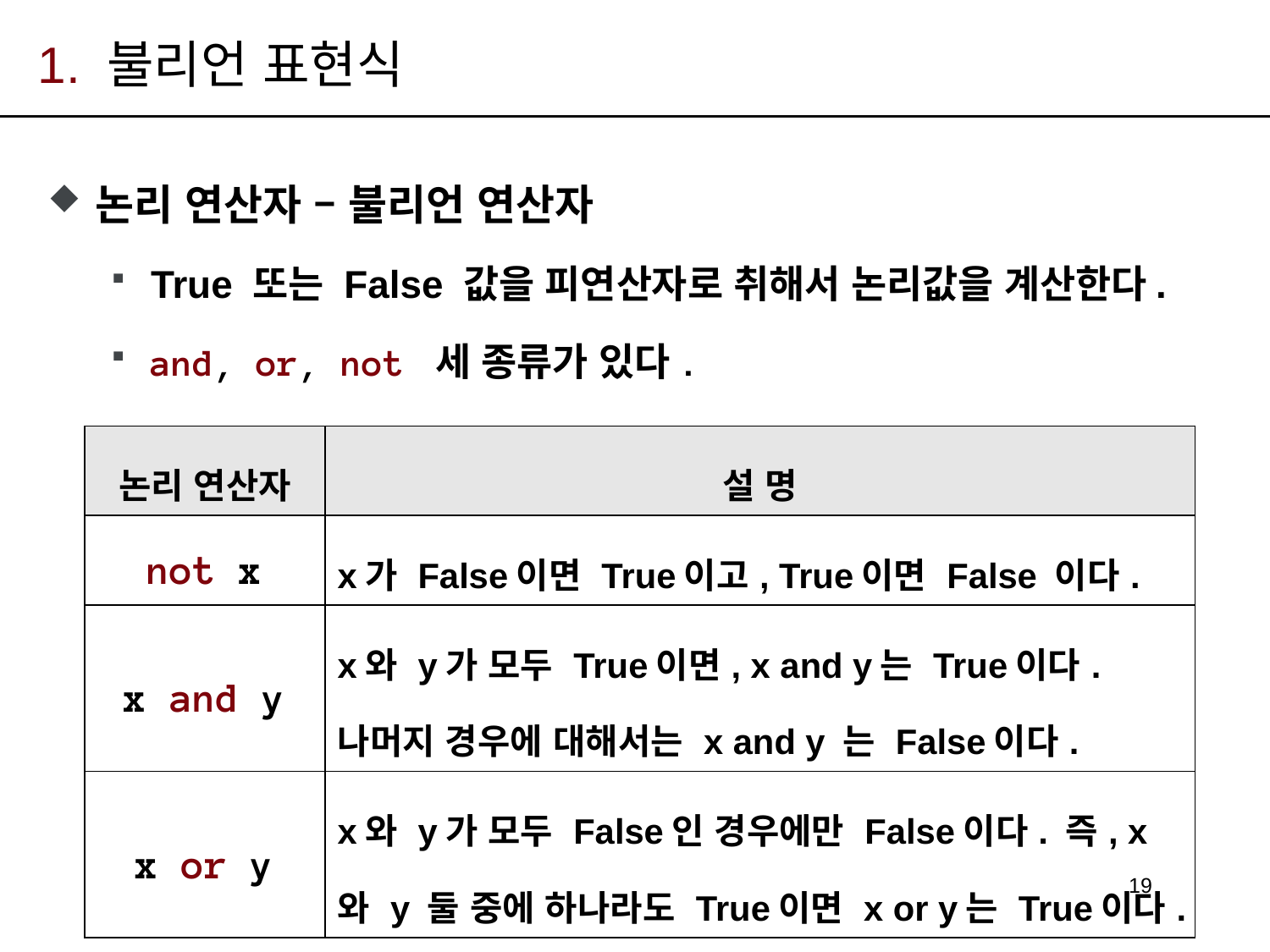

# 1. 불리언 표현식
논리 연산자 – 불리언 연산자
True 또는 False 값을 피연산자로 취해서 논리값을 계산한다.
and, or, not 세 종류가 있다.

| 논리 연산자 | 설 명 |
| --- | --- |
| not x | x가 False이면 True이고, True이면 False 이다. |
| x and y | x와 y가 모두 True이면, x and y는 True이다. 나머지 경우에 대해서는 x and y 는 False이다. |
| x or y | x와 y가 모두 False인 경우에만 False이다. 즉, x와 y 둘 중에 하나라도 True이면 x or y는 True이다. |
19